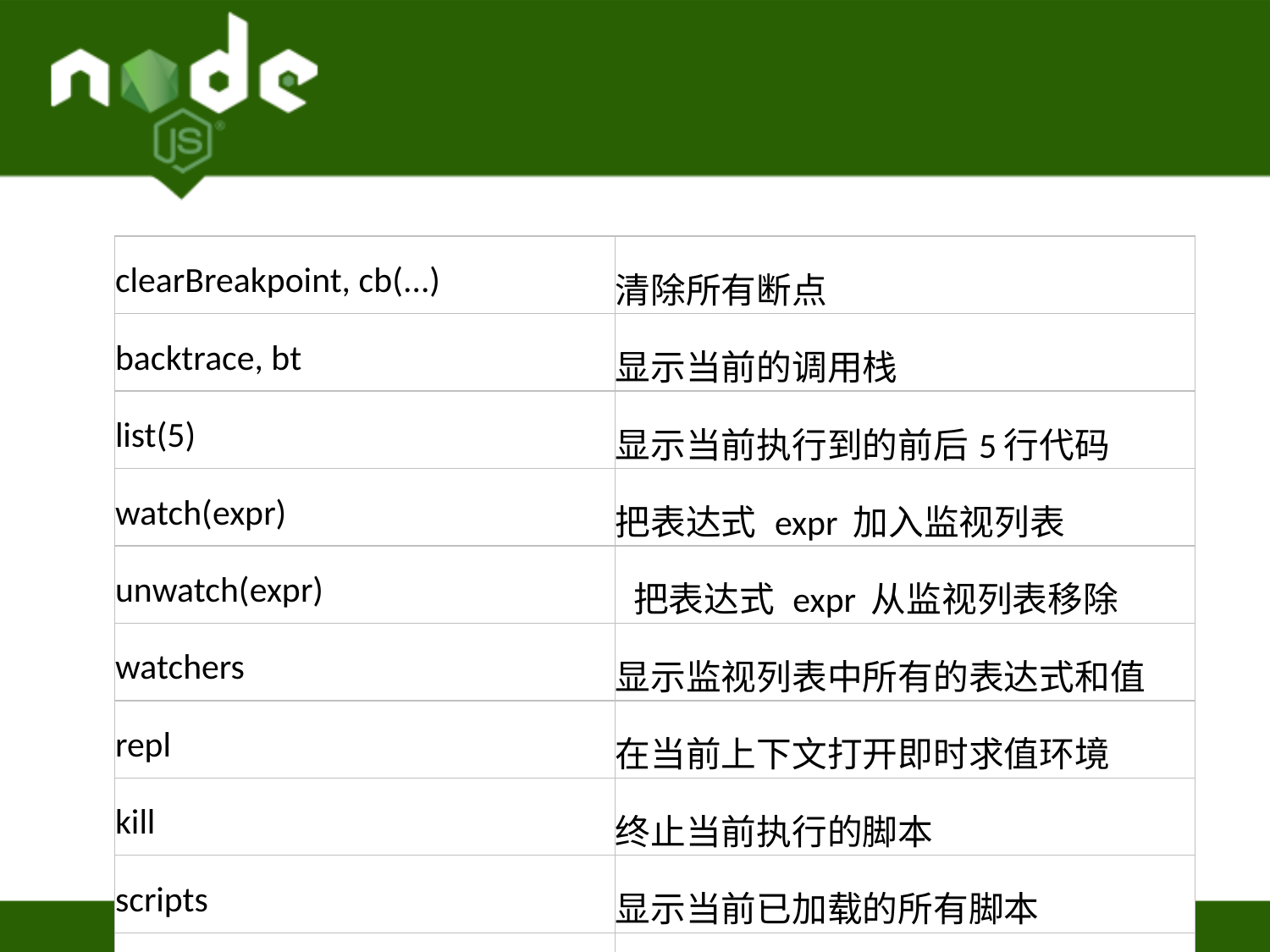

| clearBreakpoint, cb(...) | 清除所有断点 |
| --- | --- |
| backtrace, bt | 显示当前的调用栈 |
| list(5) | 显示当前执行到的前后5行代码 |
| watch(expr) | 把表达式 expr 加入监视列表 |
| unwatch(expr) | 把表达式 expr 从监视列表移除 |
| watchers | 显示监视列表中所有的表达式和值 |
| repl | 在当前上下文打开即时求值环境 |
| kill | 终止当前执行的脚本 |
| scripts | 显示当前已加载的所有脚本 |
| version | 显示v8版本 |